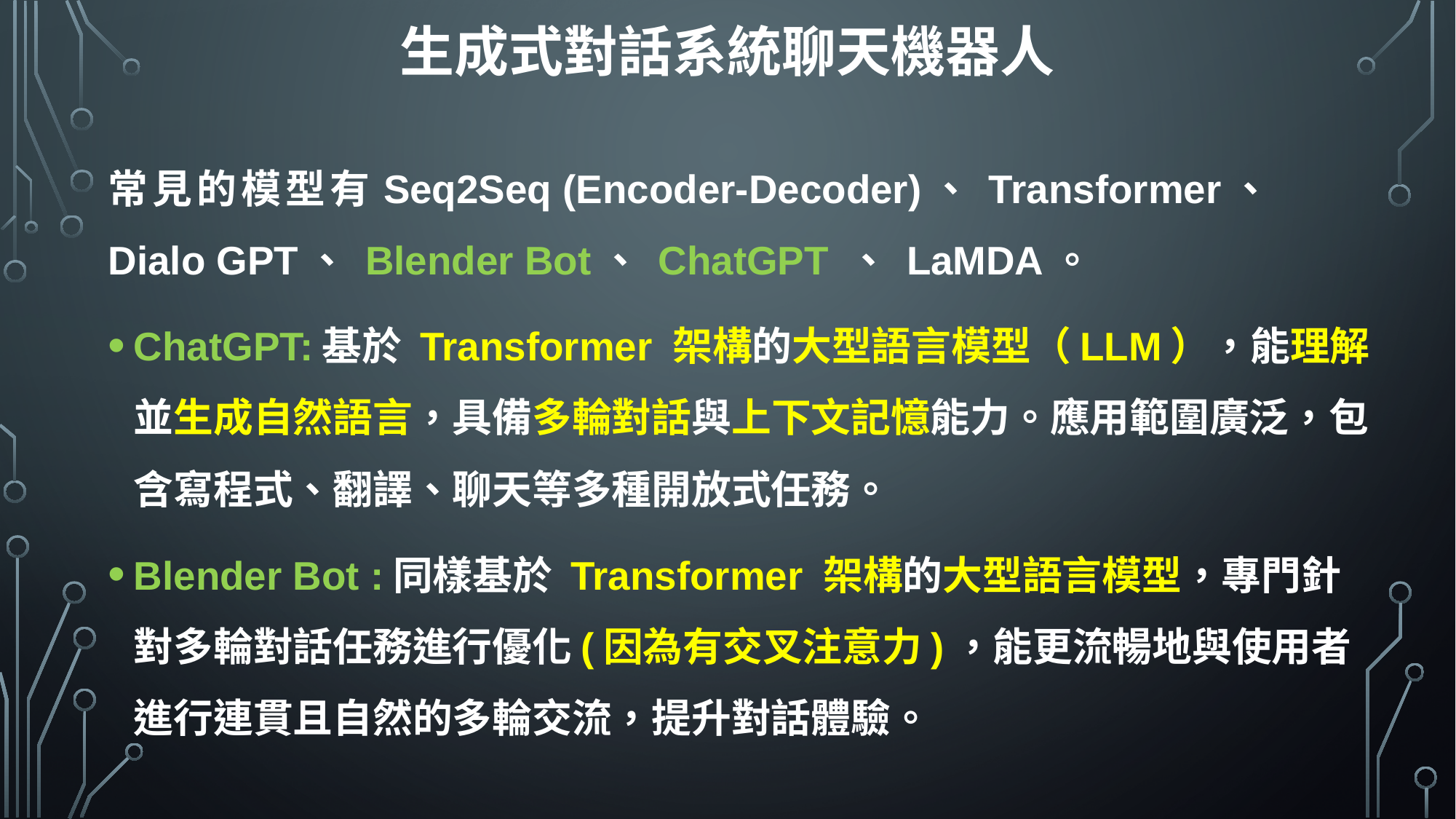

生成式對話系統聊天機器人
常見的模型有Seq2Seq (Encoder-Decoder)、 Transformer、 Dialo GPT、 Blender Bot、 ChatGPT 、 LaMDA。
ChatGPT:基於 Transformer 架構的大型語言模型（LLM），能理解並生成自然語言，具備多輪對話與上下文記憶能力。應用範圍廣泛，包含寫程式、翻譯、聊天等多種開放式任務。
Blender Bot :同樣基於 Transformer 架構的大型語言模型，專門針對多輪對話任務進行優化(因為有交叉注意力)，能更流暢地與使用者進行連貫且自然的多輪交流，提升對話體驗。